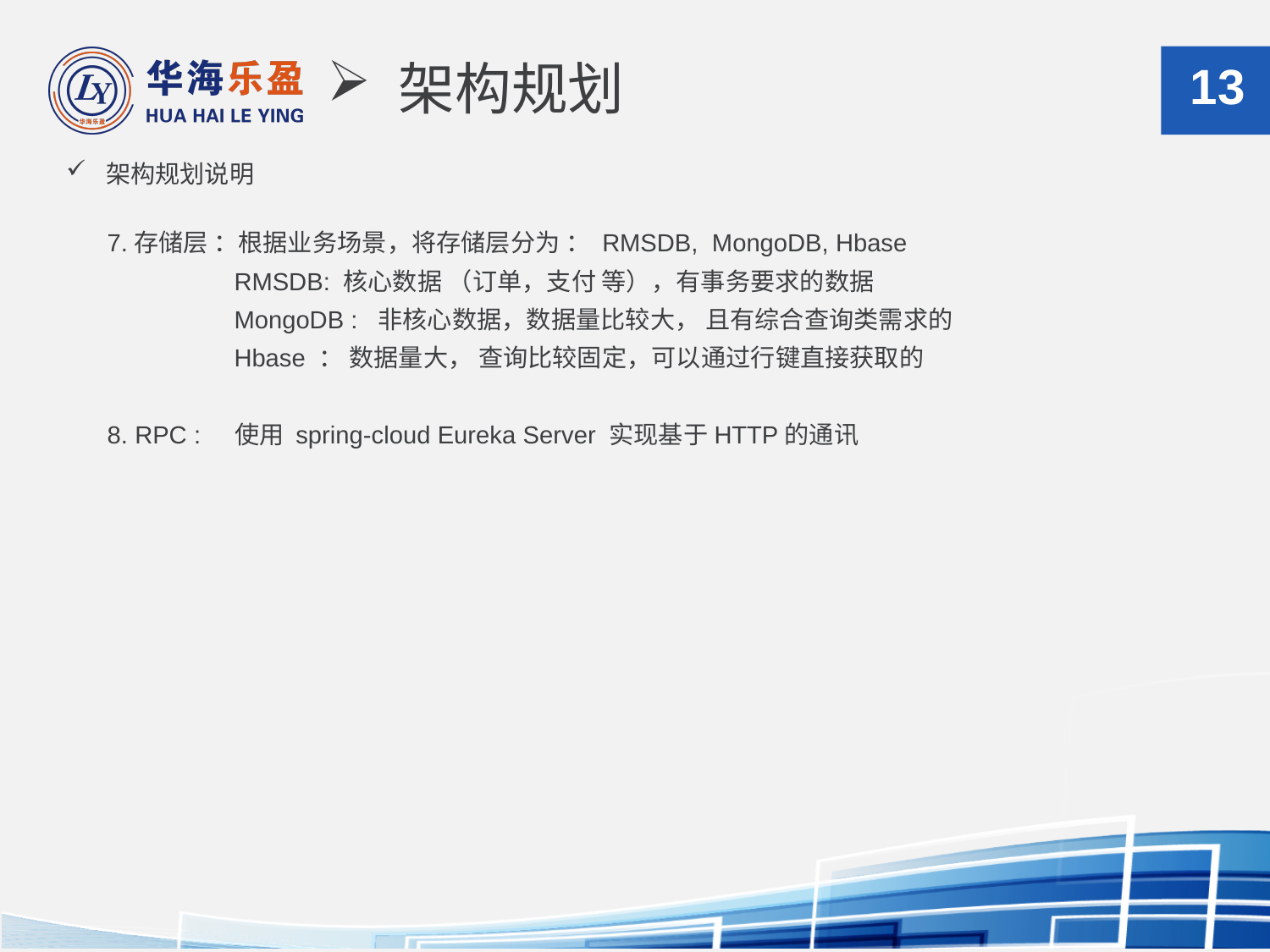

# 架构规划
13
架构规划说明
7.存储层 ：根据业务场景，将存储层分为 ： RMSDB,  MongoDB, Hbase
        	RMSDB: 核心数据 （订单，支付 等），有事务要求的数据
        	MongoDB :  非核心数据，数据量比较大， 且有综合查询类需求的
        	Hbase ： 数据量大， 查询比较固定，可以通过行键直接获取的

8. RPC :    使用 spring-cloud Eureka Server 实现基于HTTP的通讯